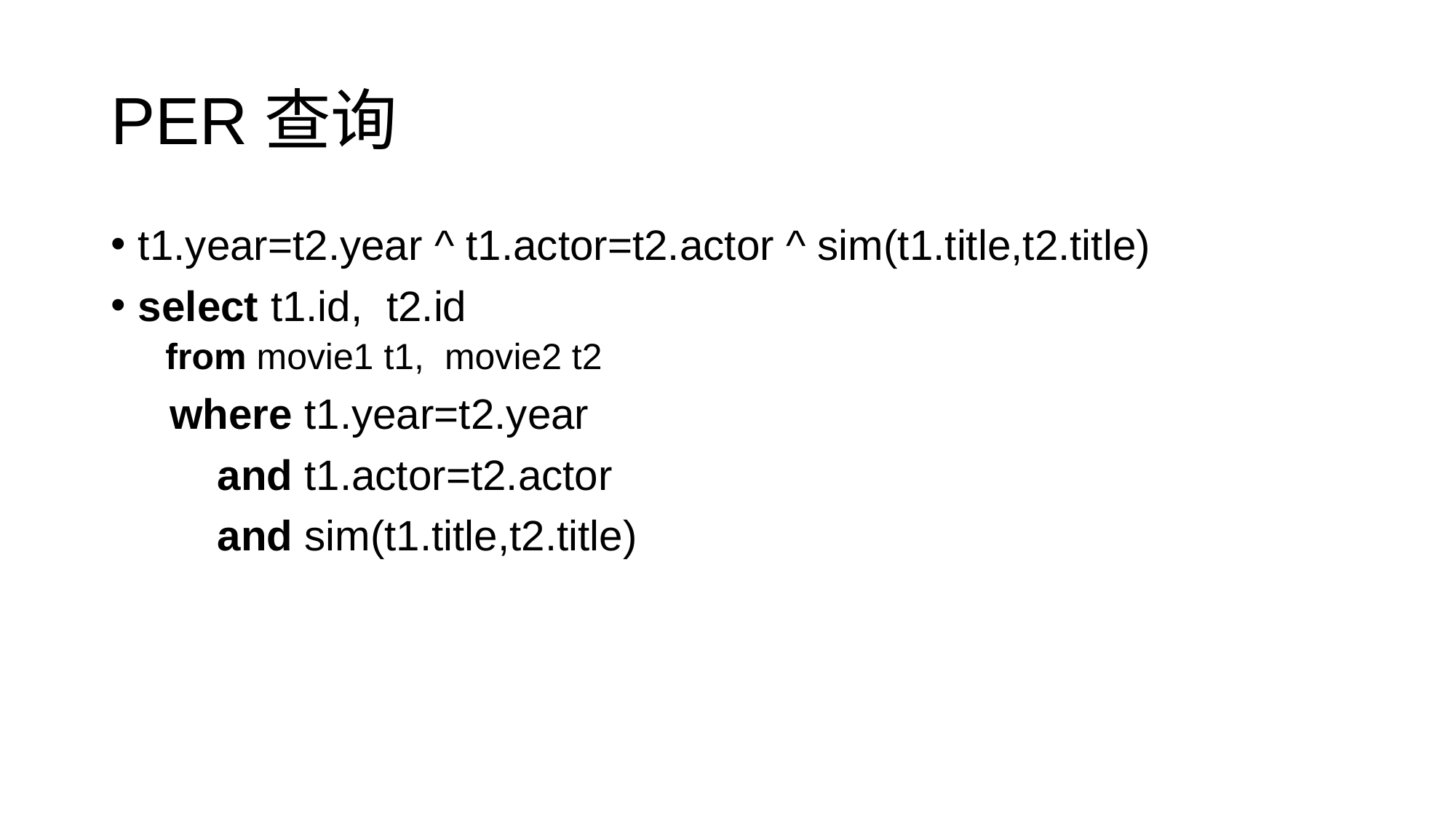

# PER查询
t1.year=t2.year ^ t1.actor=t2.actor ^ sim(t1.title,t2.title)
select t1.id,  t2.id
from movie1 t1,  movie2 t2
     where t1.year=t2.year
         and t1.actor=t2.actor
         and sim(t1.title,t2.title)